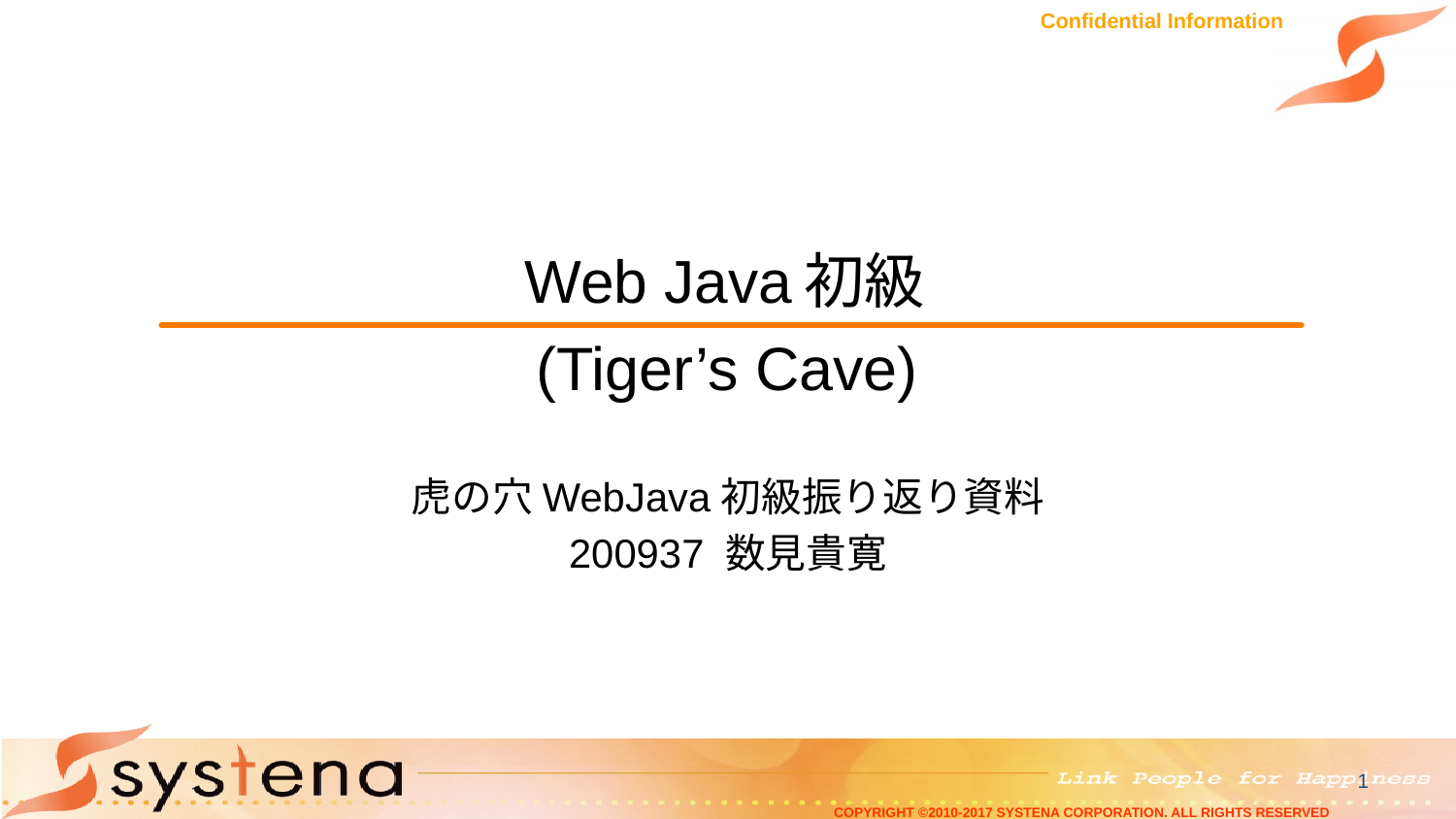

# Web Java初級
(Tiger’s Cave)
虎の穴WebJava初級振り返り資料
200937 数見貴寛
1